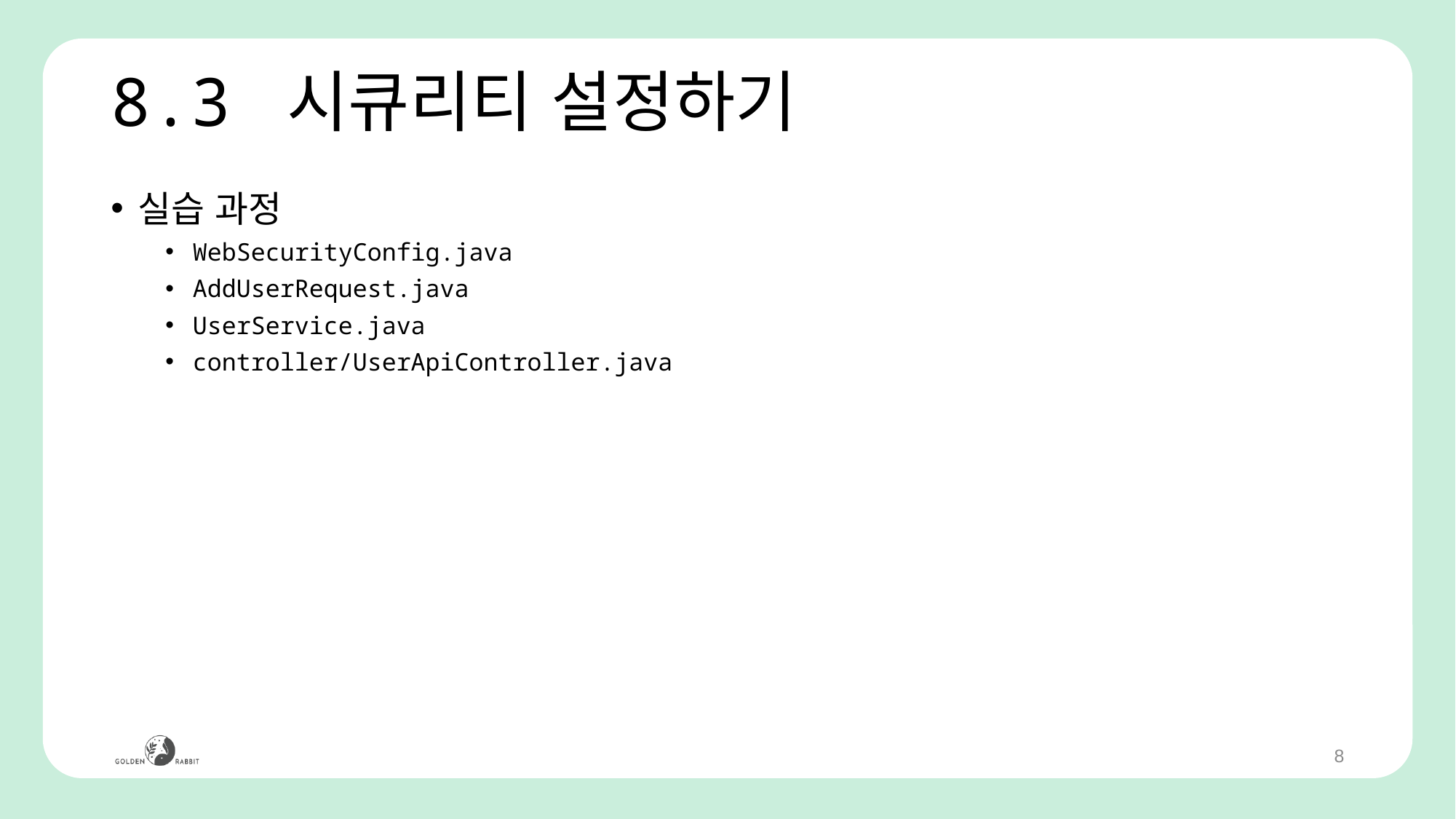

# 8.3 시큐리티 설정하기
실습 과정
WebSecurityConfig.java
AddUserRequest.java
UserService.java
controller/UserApiController.java

8